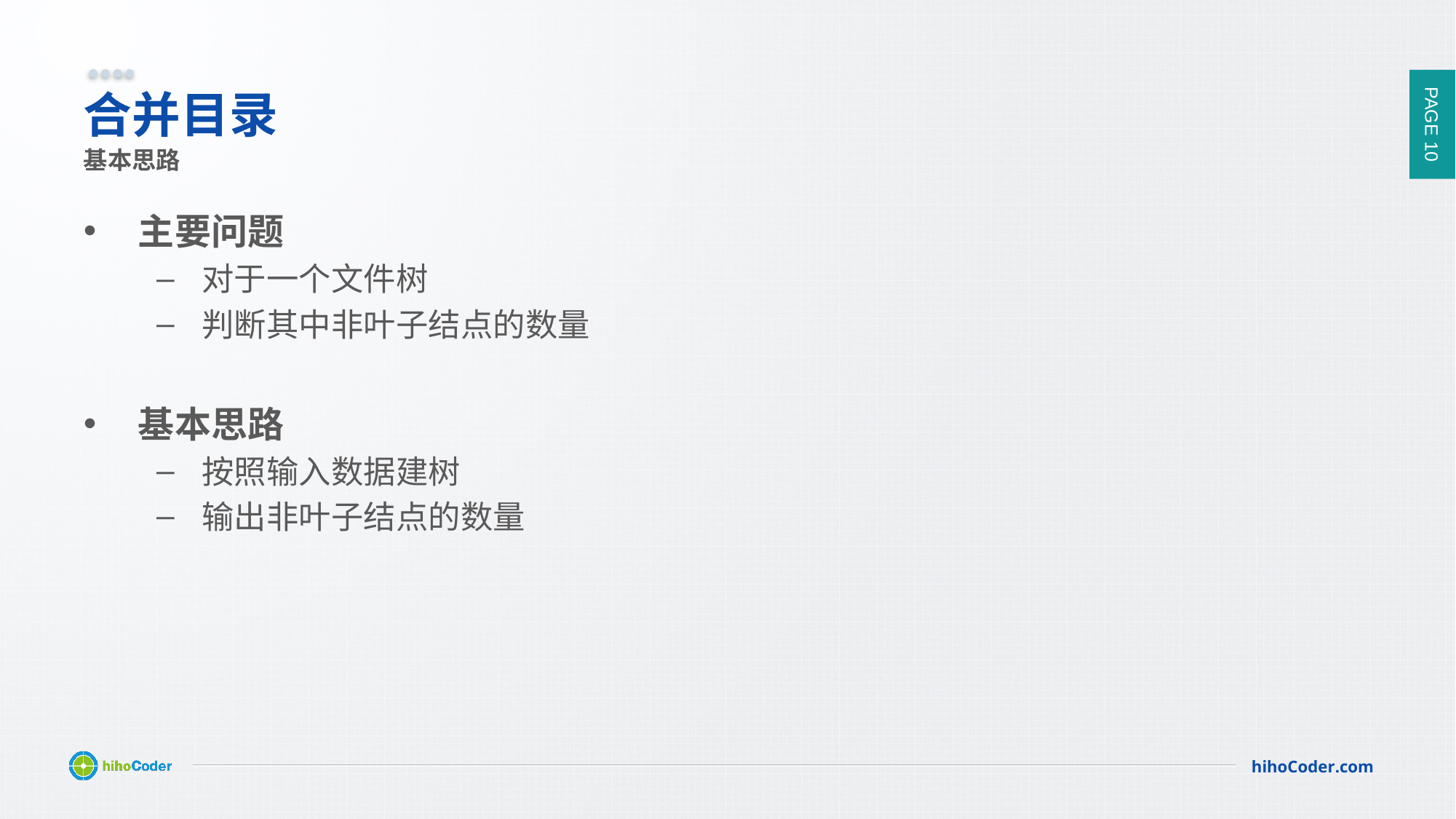

# 合并目录
基本思路
主要问题
对于一个文件树
判断其中非叶子结点的数量

基本思路
按照输入数据建树
输出非叶子结点的数量